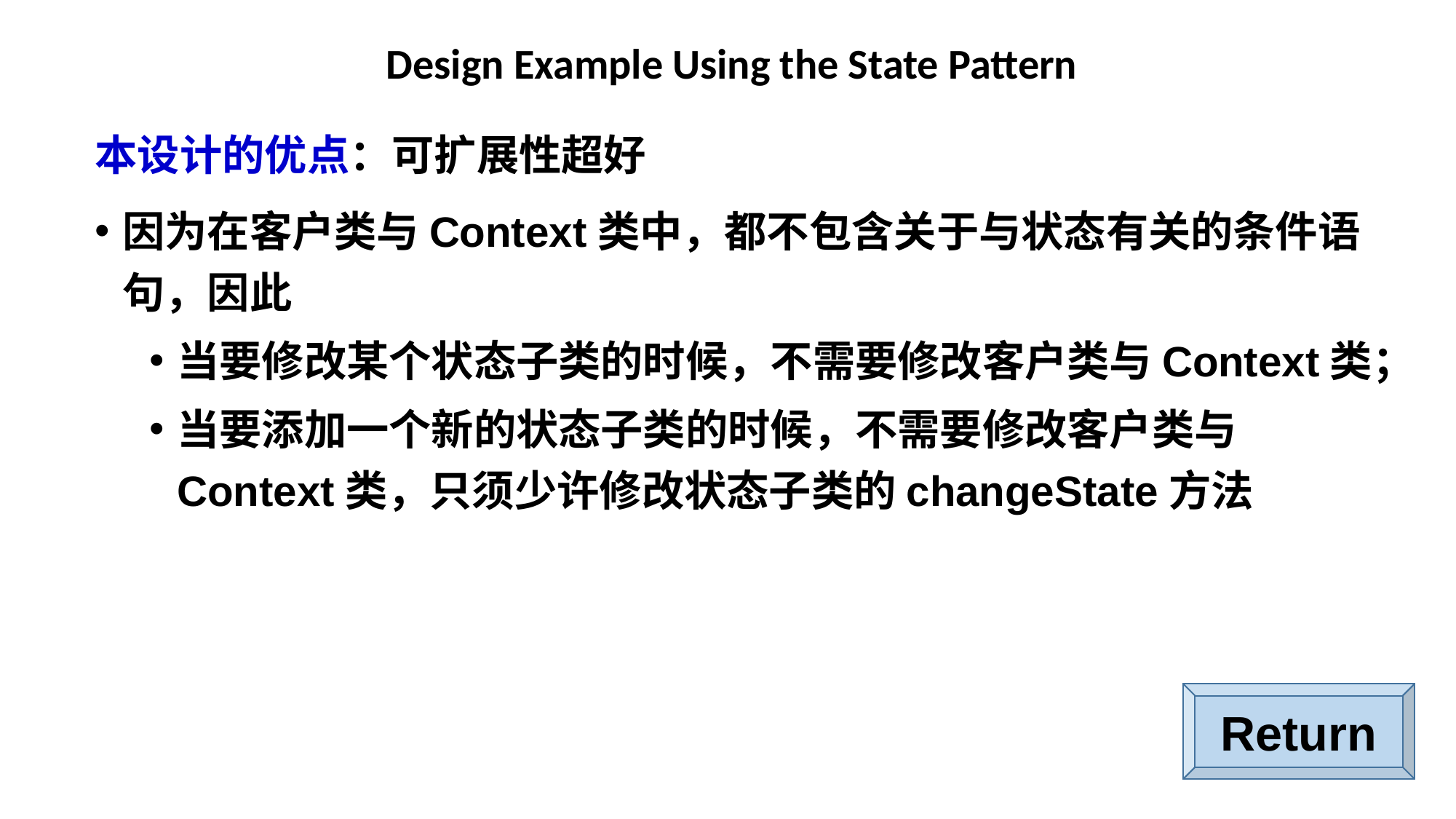

Design Example Using the State Pattern
本设计的优点：可扩展性超好
因为在客户类与Context类中，都不包含关于与状态有关的条件语句，因此
当要修改某个状态子类的时候，不需要修改客户类与Context类；
当要添加一个新的状态子类的时候，不需要修改客户类与Context类，只须少许修改状态子类的changeState方法
Return